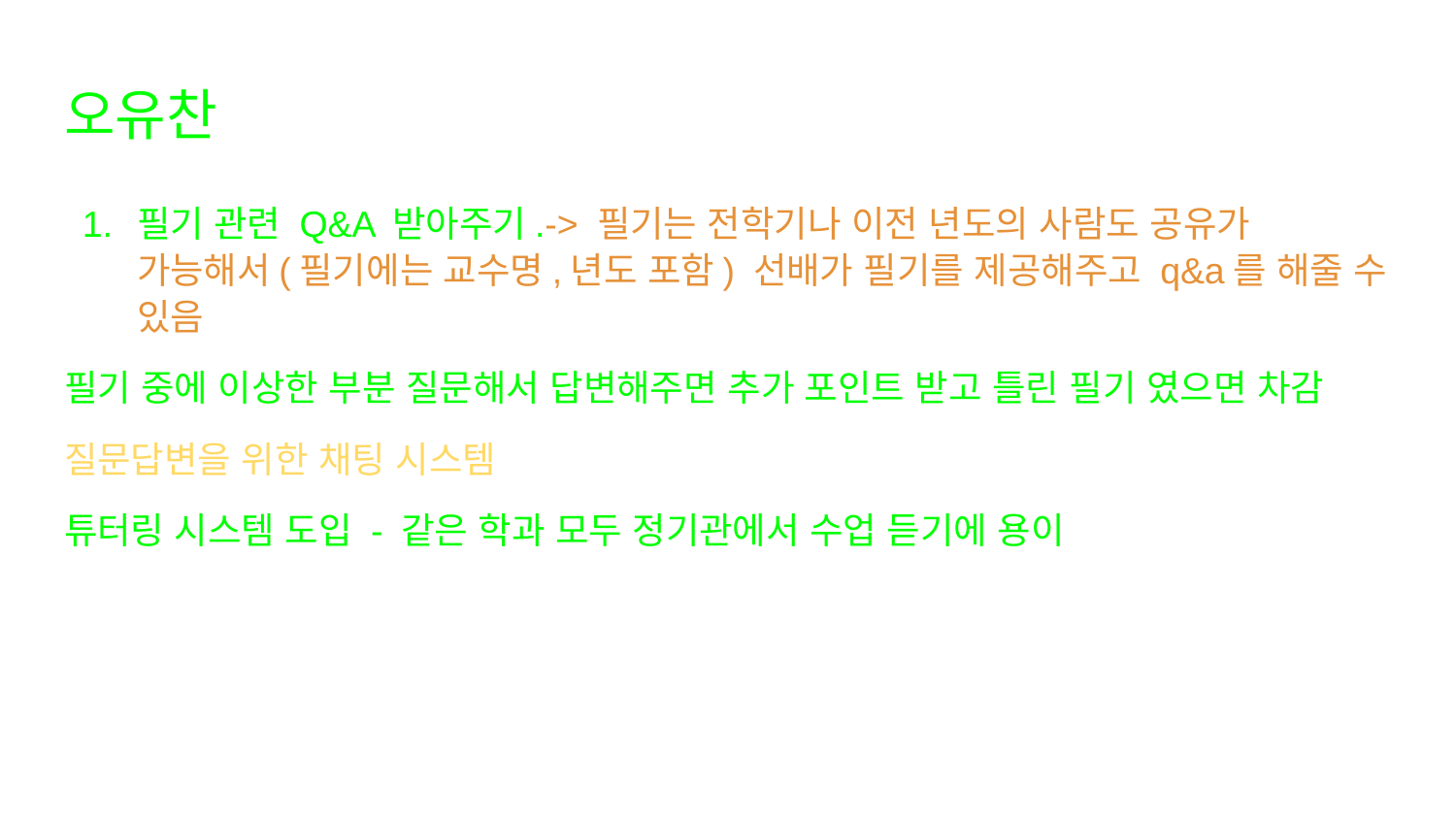

# 오유찬
필기 관련 Q&A 받아주기.-> 필기는 전학기나 이전 년도의 사람도 공유가 가능해서(필기에는 교수명,년도 포함) 선배가 필기를 제공해주고 q&a를 해줄 수 있음
필기 중에 이상한 부분 질문해서 답변해주면 추가 포인트 받고 틀린 필기 였으면 차감
질문답변을 위한 채팅 시스템
튜터링 시스템 도입 - 같은 학과 모두 정기관에서 수업 듣기에 용이